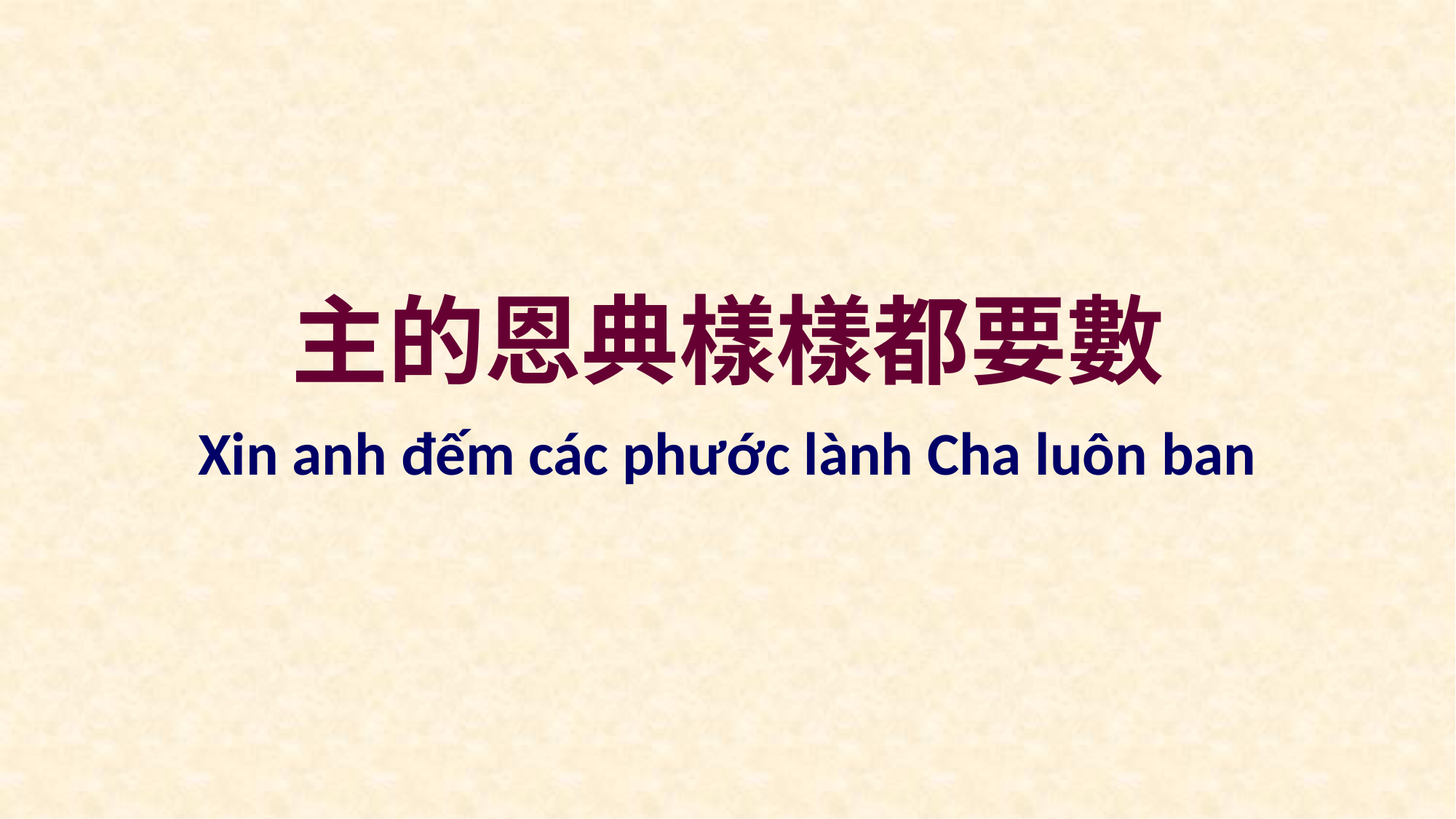

主的恩典樣樣都要數
Xin anh đếm các phước lành Cha luôn ban